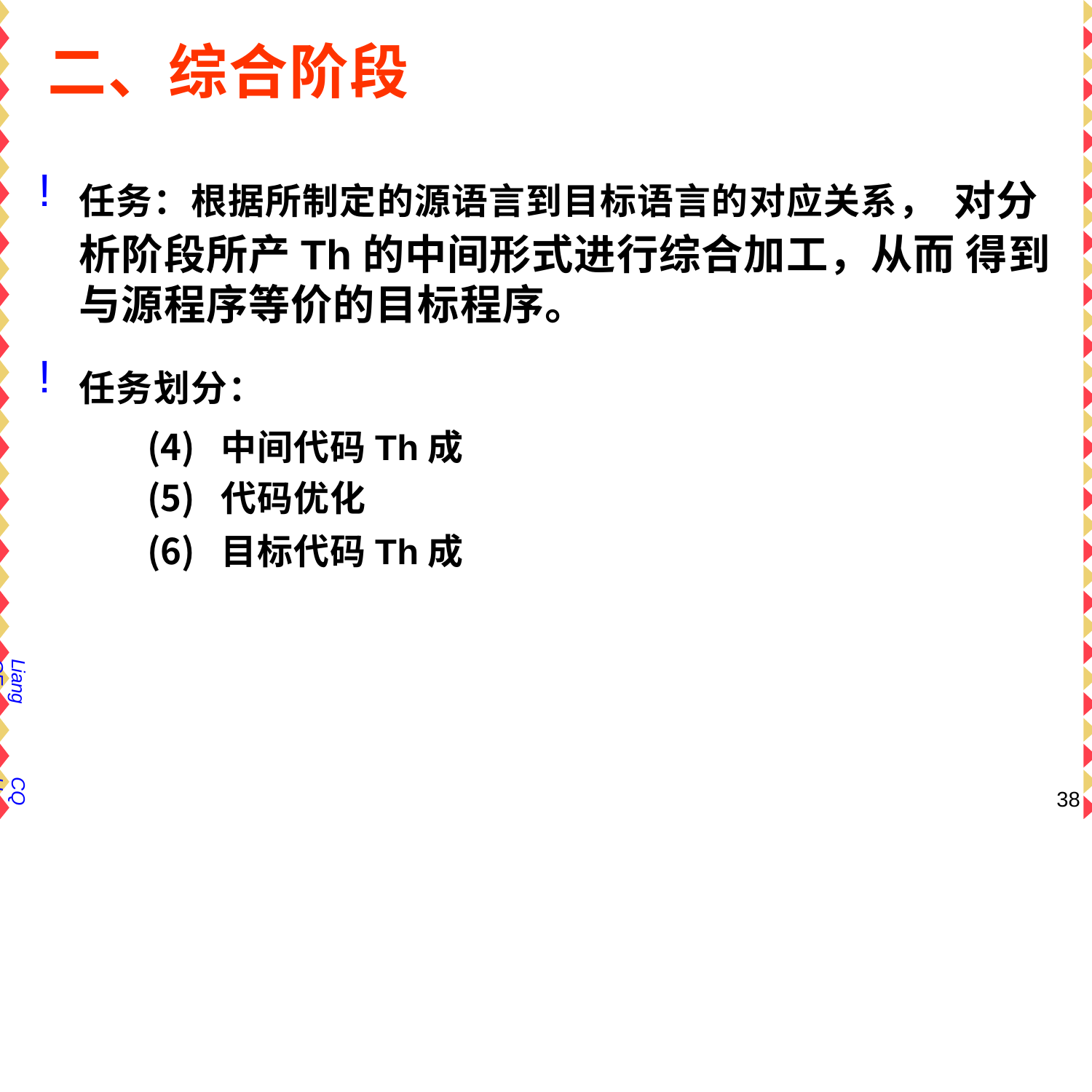

# 二、综合阶段
任务：根据所制定的源语言到目标语言的对应关系，  对分析阶段所产Th的中间形式进行综合加工，从而 得到与源程序等价的目标程序。
任务划分：
中间代码Th成
代码优化
目标代码Th成
Liang GE
CQU
38